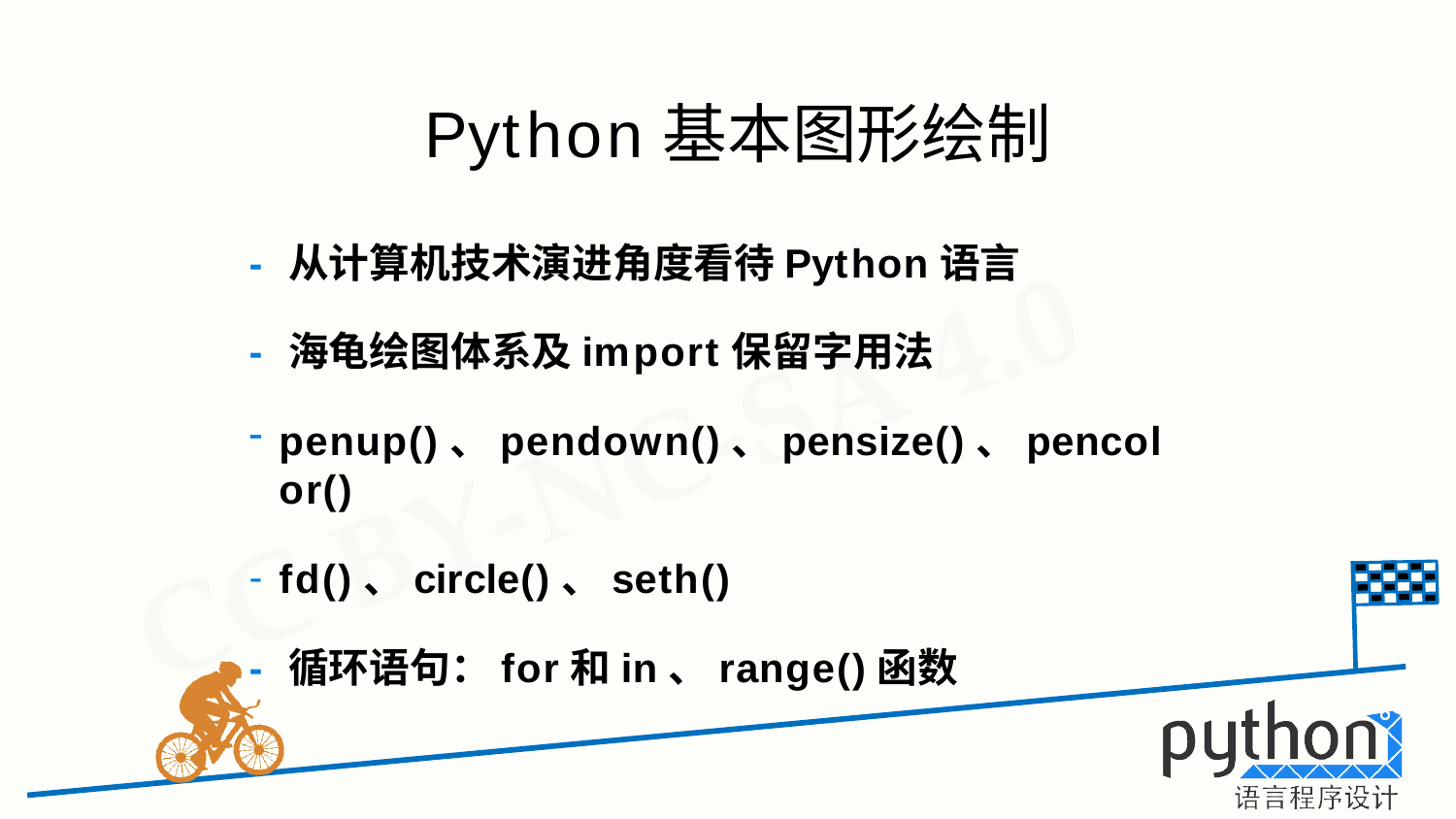

# Python基本图形绘制
- 从计算机技术演进角度看待Python语言

- 海龟绘图体系及import保留字用法

penup()、pendown()、pensize()、pencolor()

fd()、circle()、seth()

- 循环语句：for和in、range()函数